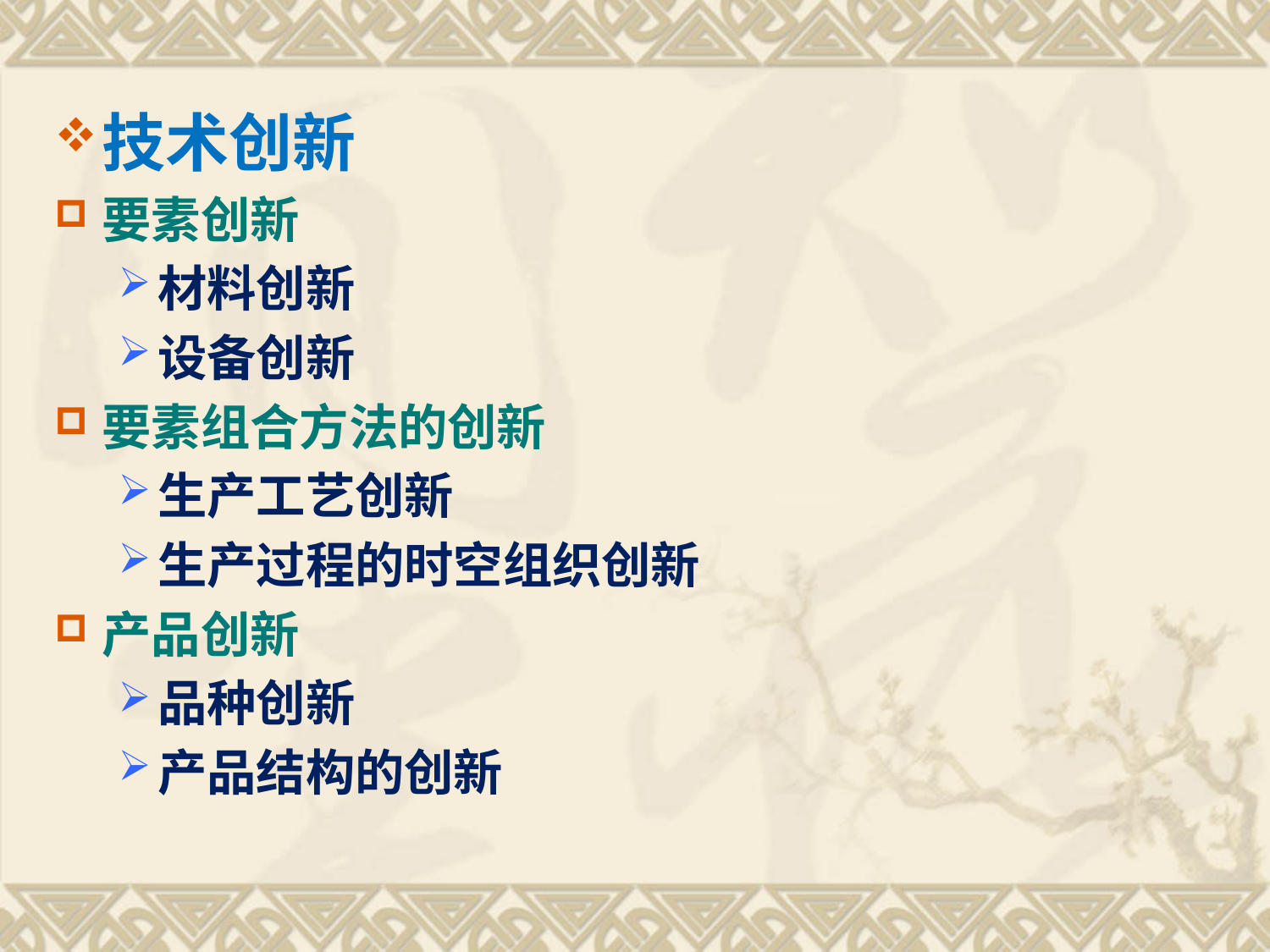

技术创新
要素创新
材料创新
设备创新
要素组合方法的创新
生产工艺创新
生产过程的时空组织创新
产品创新
品种创新
产品结构的创新